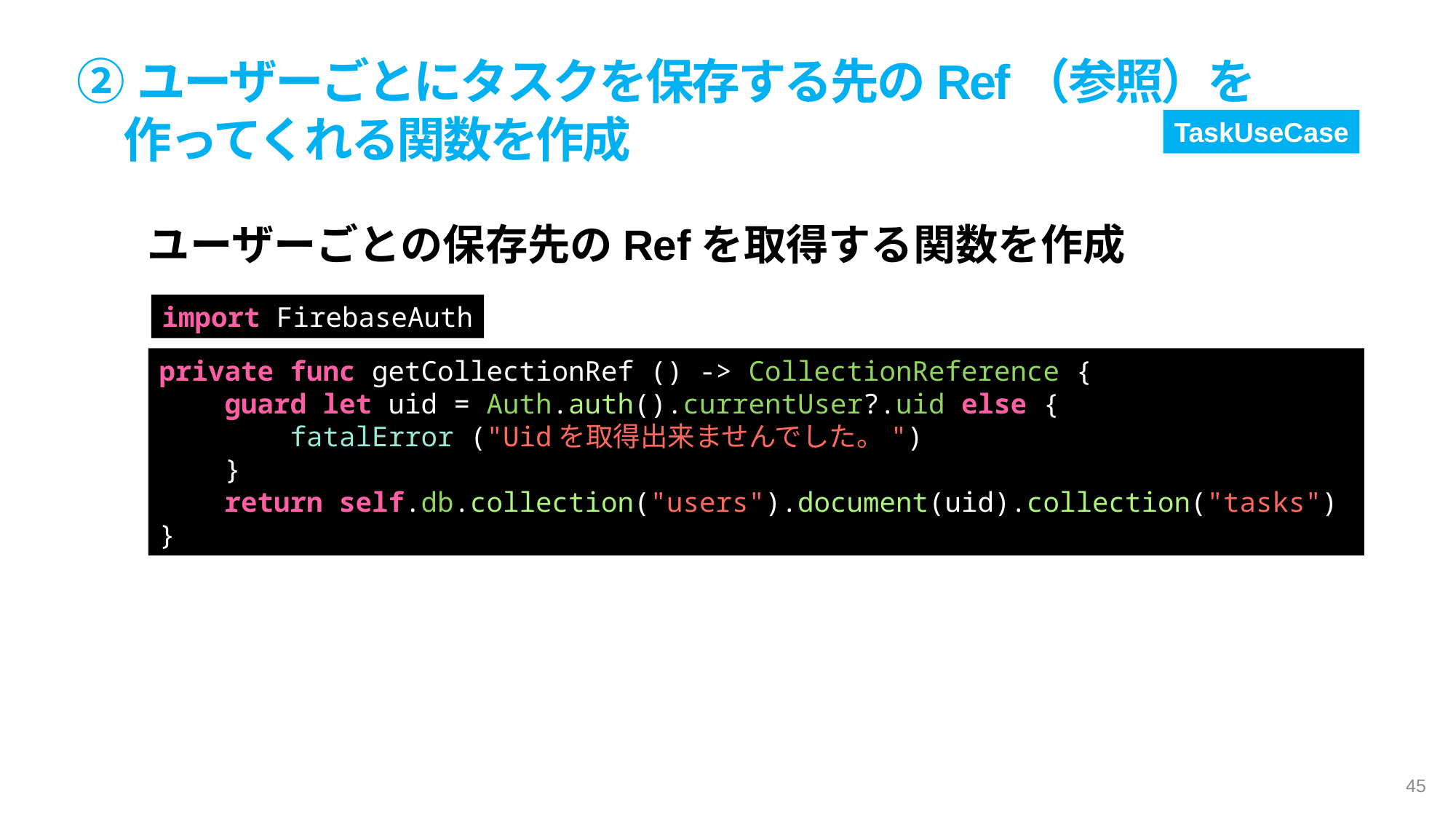

②ユーザーごとにタスクを保存する先のRef（参照）を
　作ってくれる関数を作成
TaskUseCase
ユーザーごとの保存先のRefを取得する関数を作成
import FirebaseAuth
private func getCollectionRef () -> CollectionReference {
    guard let uid = Auth.auth().currentUser?.uid else {
        fatalError ("Uidを取得出来ませんでした。")
    }
    return self.db.collection("users").document(uid).collection("tasks")
}
45